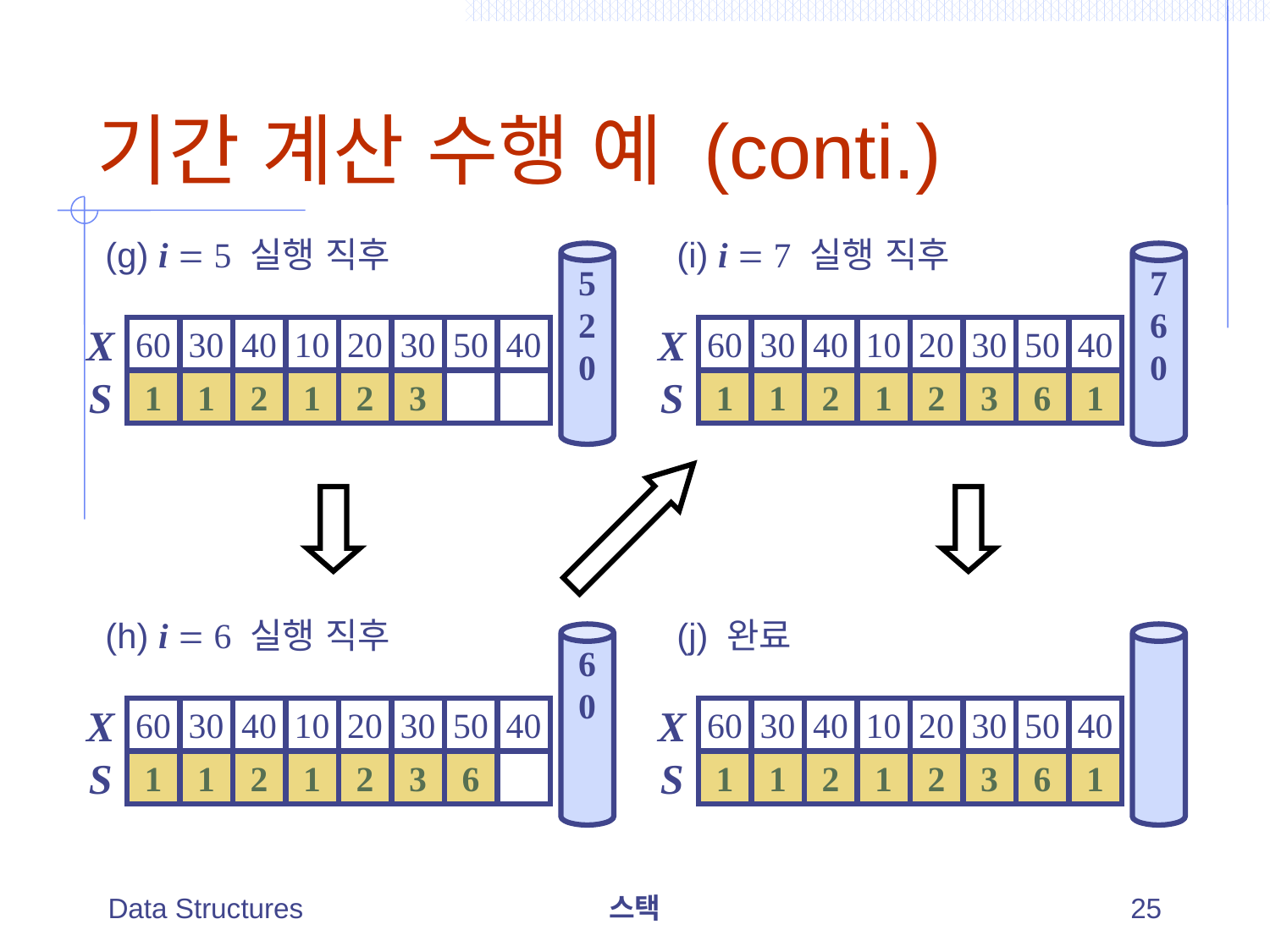

# 기간 계산 수행 예 (conti.)
(g) i = 5 실행 직후
(i) i = 7 실행 직후
5
2
0
7
6
0
X
60
30
40
10
20
30
50
40
X
60
30
40
10
20
30
50
40
S
1
1
2
1
2
3

S
1
1
2
1
2
3
6
1

(h) i = 6 실행 직후
(j) 완료
6
0

X
60
30
40
10
20
30
50
40
X
60
30
40
10
20
30
50
40
S
1
1
2
1
2
3
6

S
1
1
2
1
2
3
6
1
Data Structures
스택
25